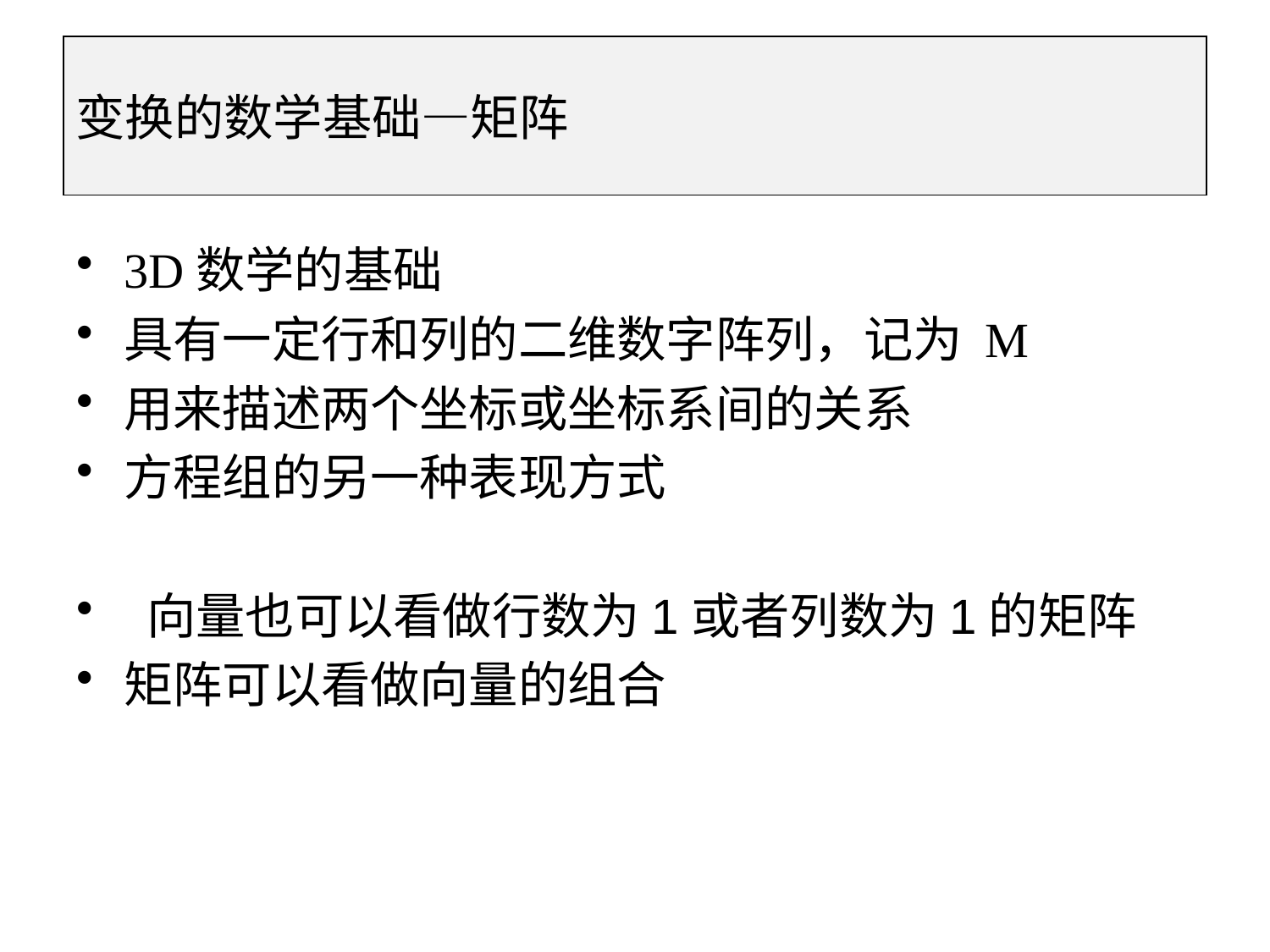

变换的数学基础—矩阵
3D数学的基础
具有一定行和列的二维数字阵列，记为 M
用来描述两个坐标或坐标系间的关系
方程组的另一种表现方式

 向量也可以看做行数为1或者列数为1的矩阵
矩阵可以看做向量的组合